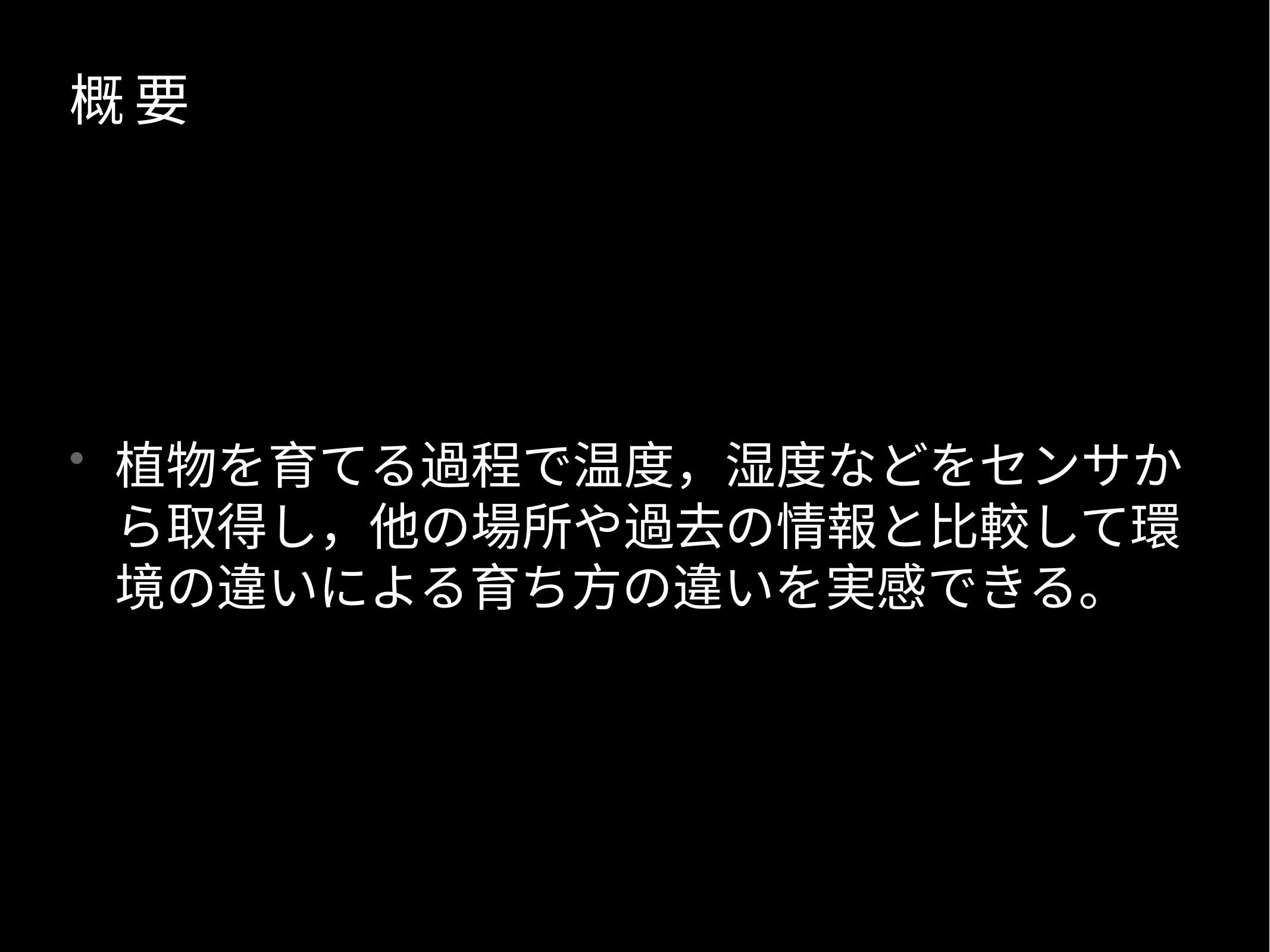

# 概要
植物を育てる過程で温度，湿度などをセンサから取得し，他の場所や過去の情報と比較して環境の違いによる育ち方の違いを実感できる。